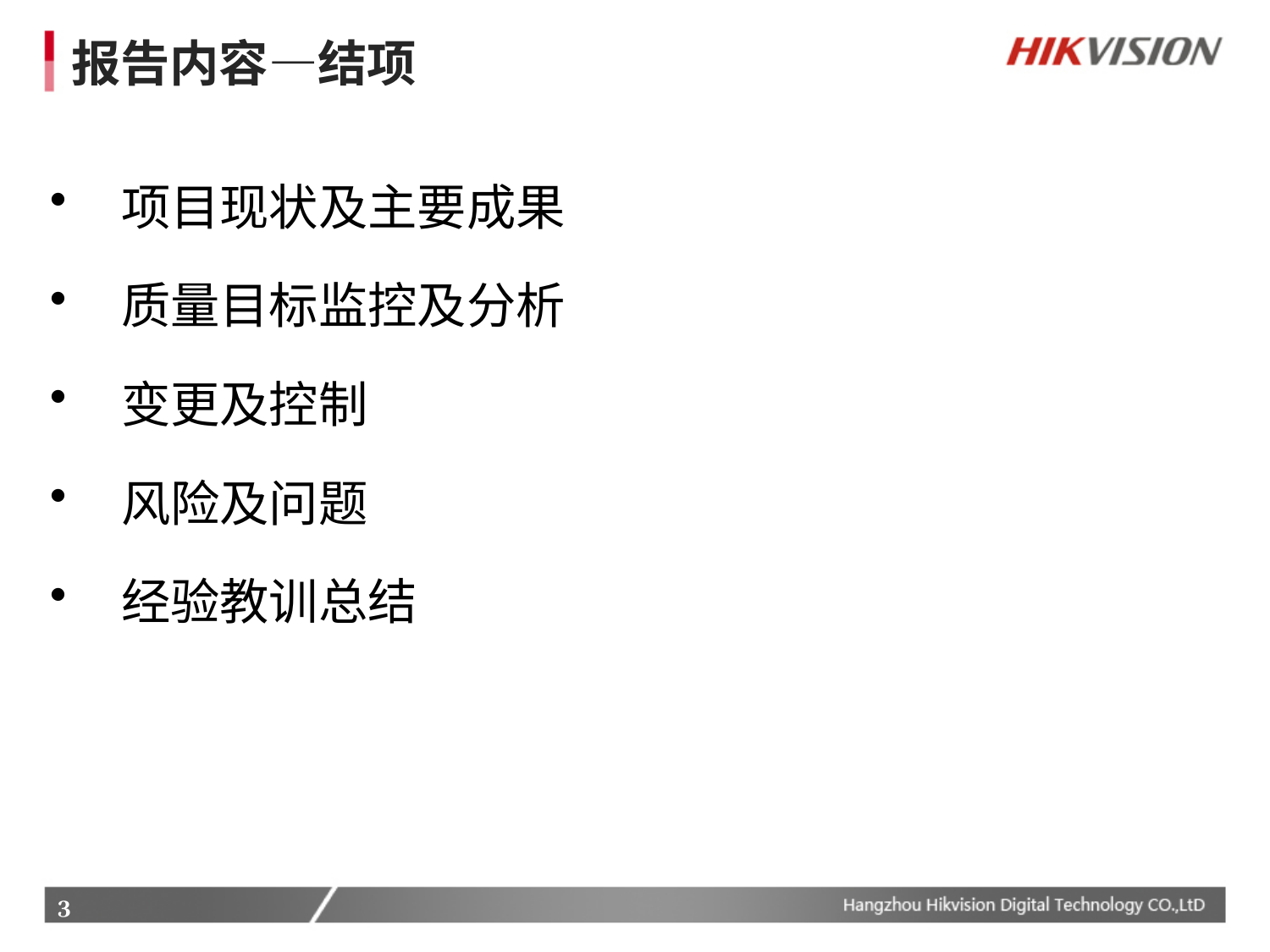

报告内容—结项
项目现状及主要成果
质量目标监控及分析
变更及控制
风险及问题
经验教训总结

3